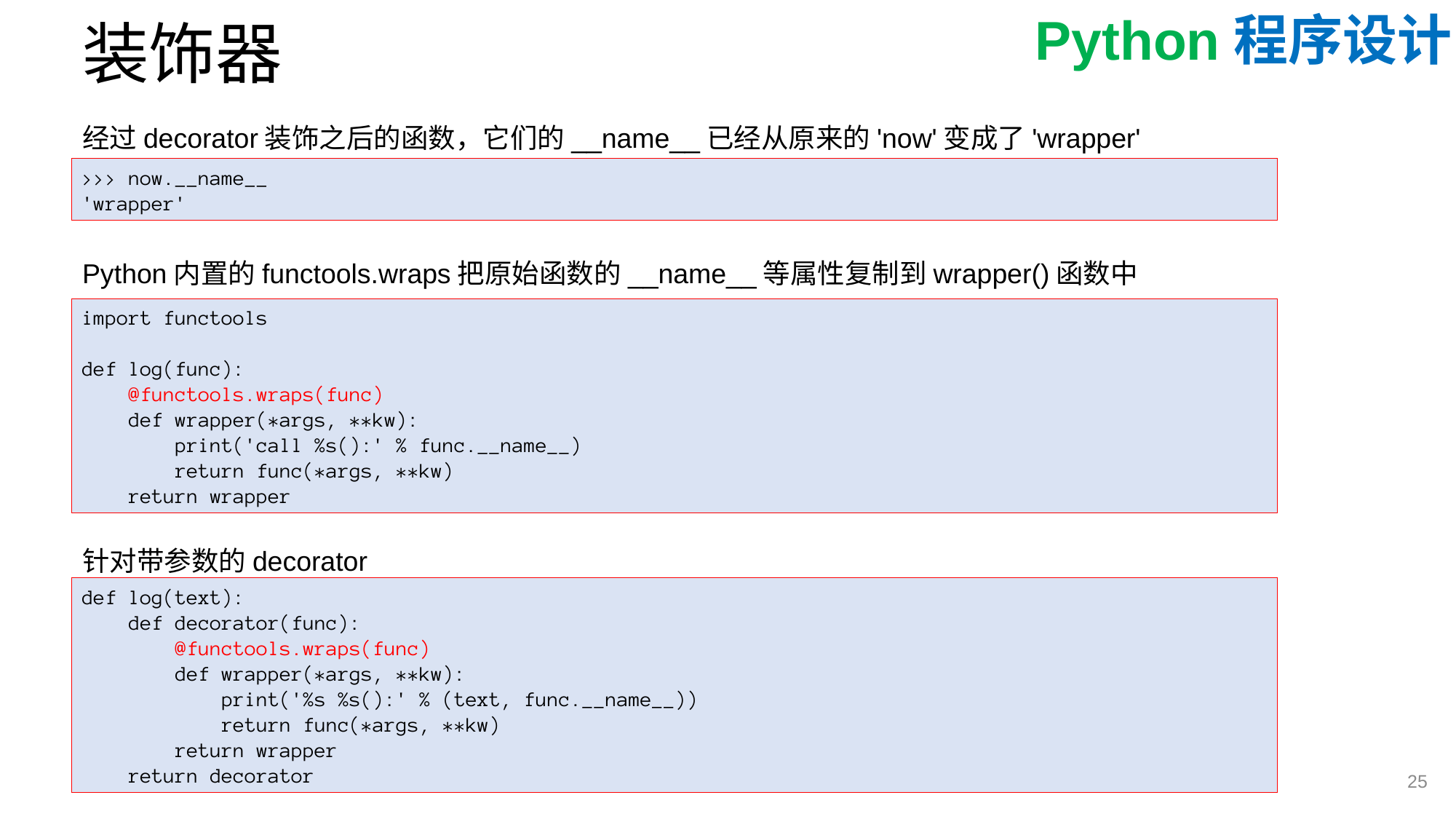

# 装饰器
经过decorator装饰之后的函数，它们的__name__已经从原来的'now'变成了'wrapper'
>>> now.__name__
'wrapper'
Python内置的functools.wraps把原始函数的__name__等属性复制到wrapper()函数中
import functools

def log(func):
    @functools.wraps(func)
    def wrapper(*args, **kw):
        print('call %s():' % func.__name__)
        return func(*args, **kw)
    return wrapper
针对带参数的decorator
def log(text):
    def decorator(func):
        @functools.wraps(func)
        def wrapper(*args, **kw):
            print('%s %s():' % (text, func.__name__))
            return func(*args, **kw)
        return wrapper
    return decorator
25